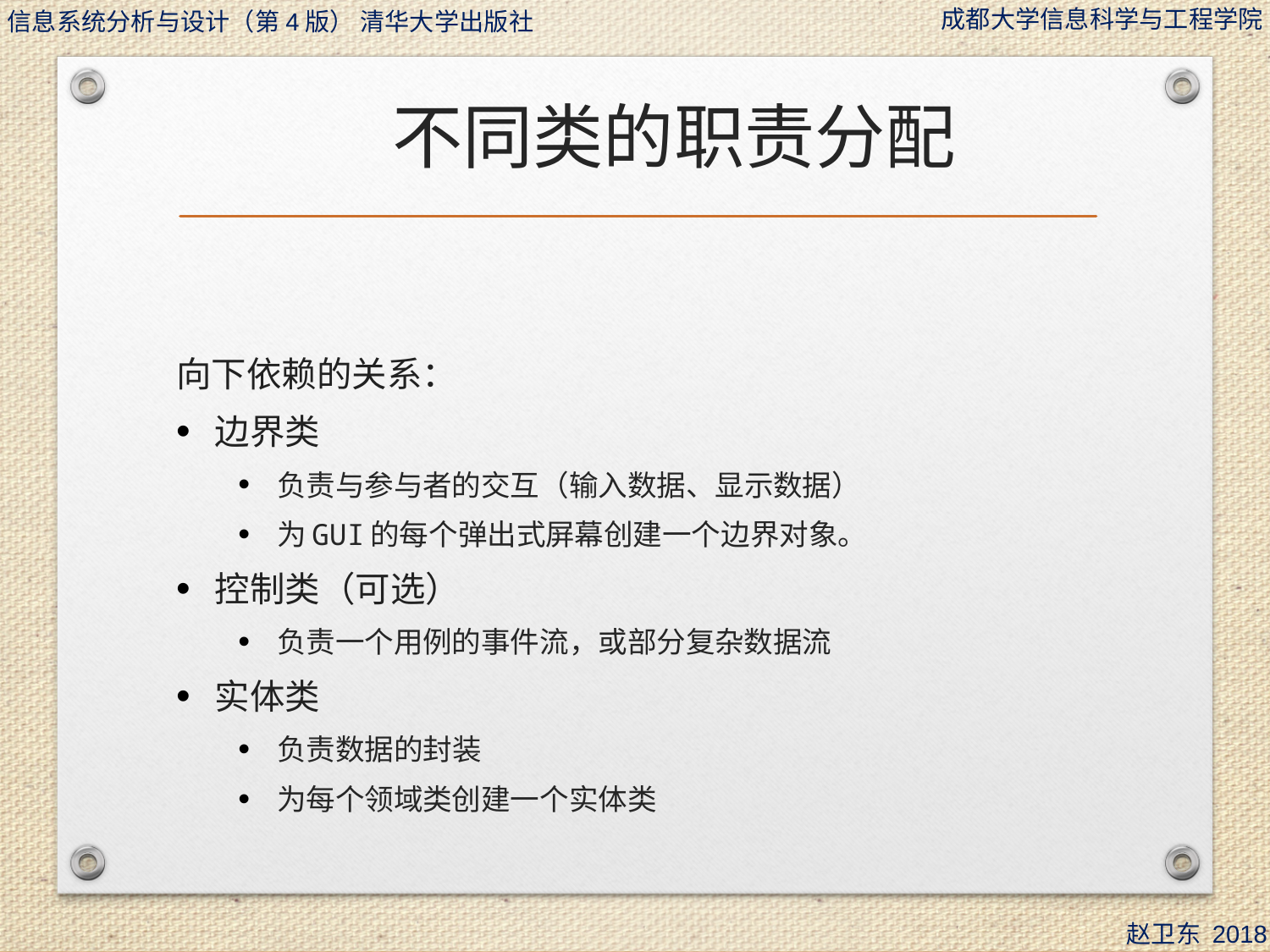

# 不同类的职责分配
向下依赖的关系：
边界类
负责与参与者的交互（输入数据、显示数据）
为GUI的每个弹出式屏幕创建一个边界对象。
控制类（可选）
负责一个用例的事件流，或部分复杂数据流
实体类
负责数据的封装
为每个领域类创建一个实体类